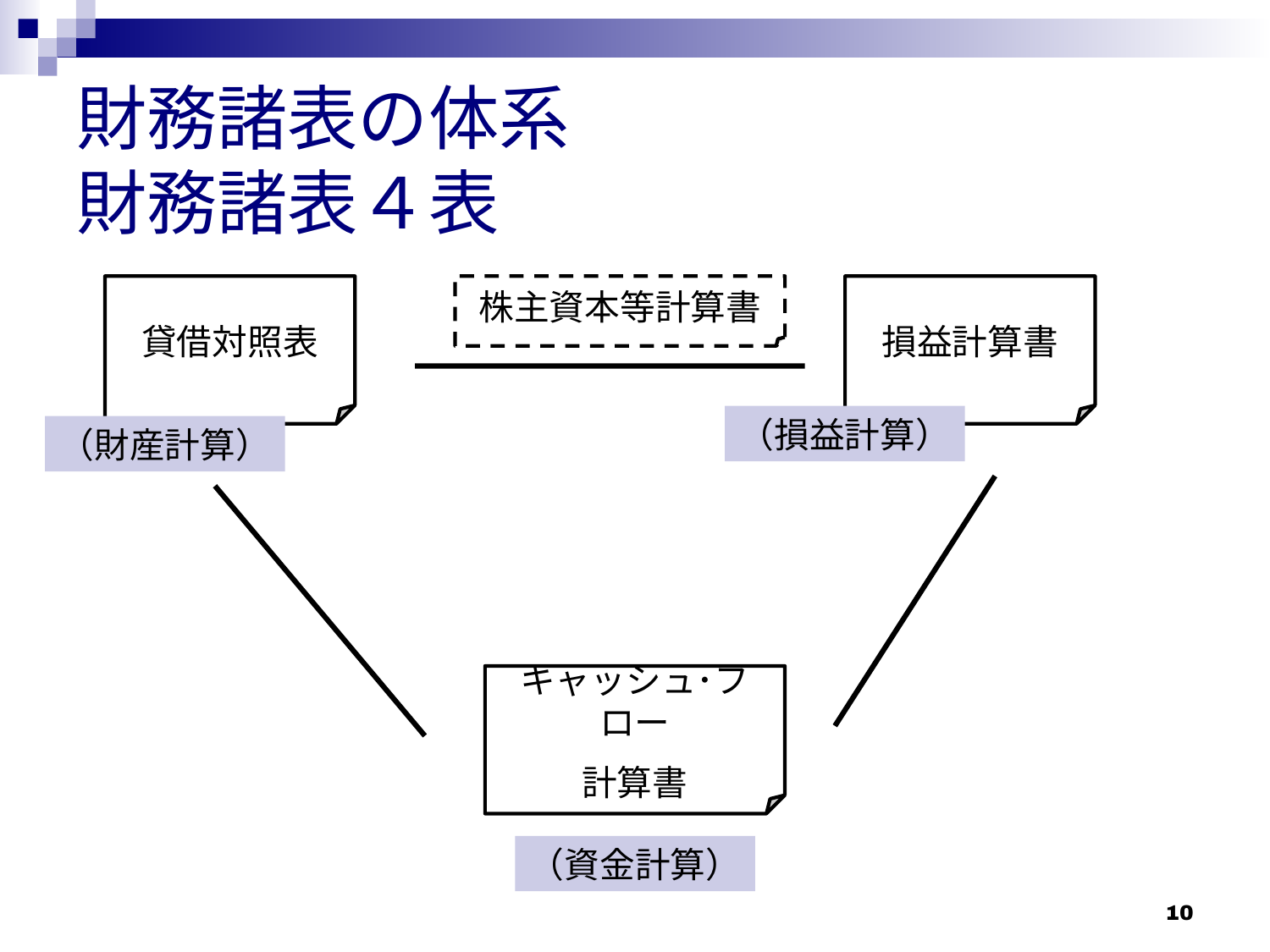

# 財務諸表の体系 財務諸表４表
貸借対照表
株主資本等計算書
損益計算書

（損益計算）
（財産計算）

キャッシュ･フロー
計算書
（資金計算）
10